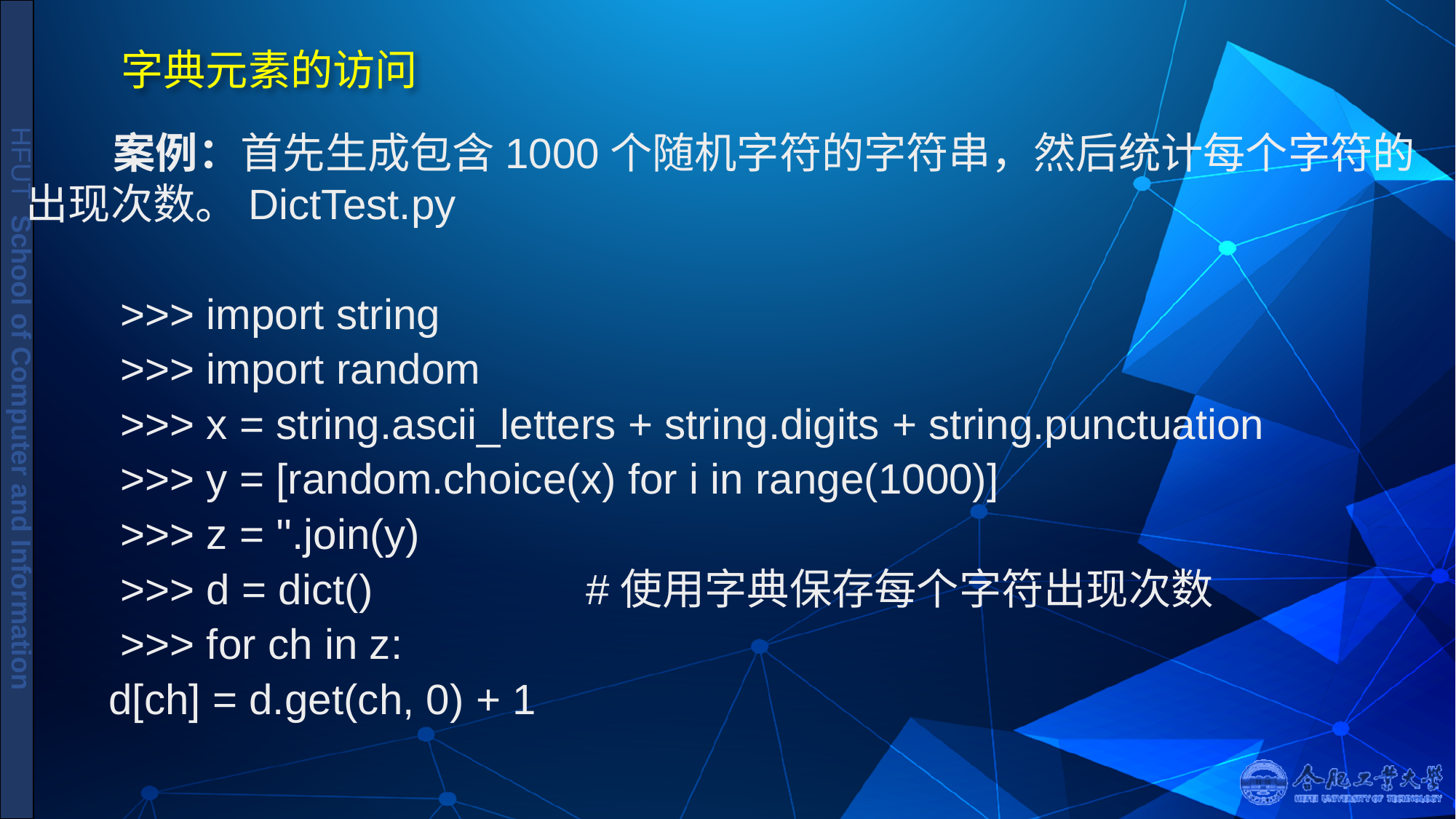

# 字典元素的访问
        案例：首先生成包含1000个随机字符的字符串，然后统计每个字符的出现次数。DictTest.py

        >>> import string
        >>> import random
        >>> x = string.ascii_letters + string.digits + string.punctuation
        >>> y = [random.choice(x) for i in range(1000)]
        >>> z = ''.join(y)
        >>> d = dict()                  #使用字典保存每个字符出现次数
        >>> for ch in z:
       d[ch] = d.get(ch, 0) + 1